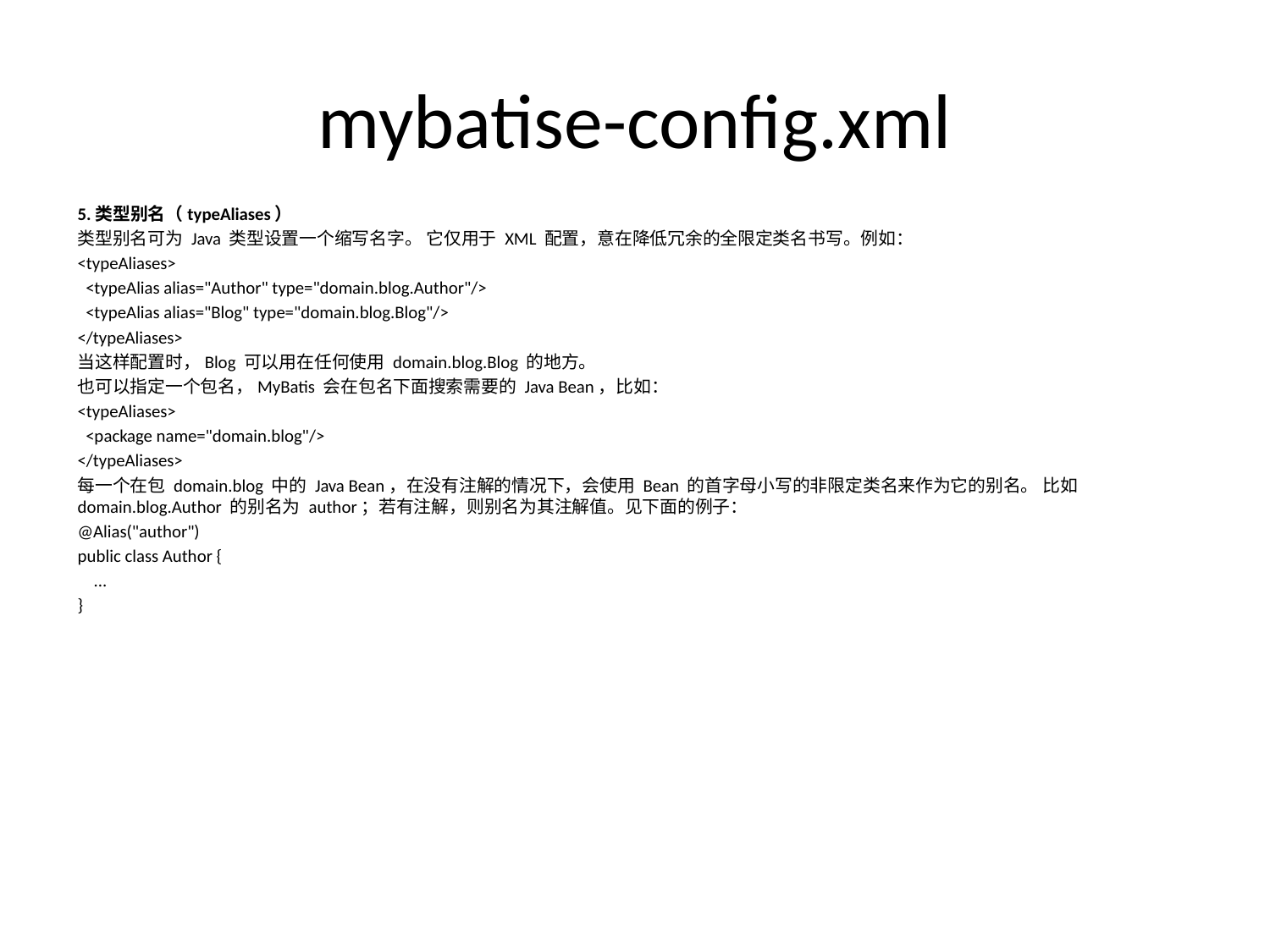

# mybatise-config.xml
5.类型别名（typeAliases）
类型别名可为 Java 类型设置一个缩写名字。 它仅用于 XML 配置，意在降低冗余的全限定类名书写。例如：
<typeAliases>
  <typeAlias alias="Author" type="domain.blog.Author"/>
  <typeAlias alias="Blog" type="domain.blog.Blog"/>
</typeAliases>
当这样配置时，Blog 可以用在任何使用 domain.blog.Blog 的地方。
也可以指定一个包名，MyBatis 会在包名下面搜索需要的 Java Bean，比如：
<typeAliases>
  <package name="domain.blog"/>
</typeAliases>
每一个在包 domain.blog 中的 Java Bean，在没有注解的情况下，会使用 Bean 的首字母小写的非限定类名来作为它的别名。 比如 domain.blog.Author 的别名为 author；若有注解，则别名为其注解值。见下面的例子：
@Alias("author")
public class Author {
    ...
}